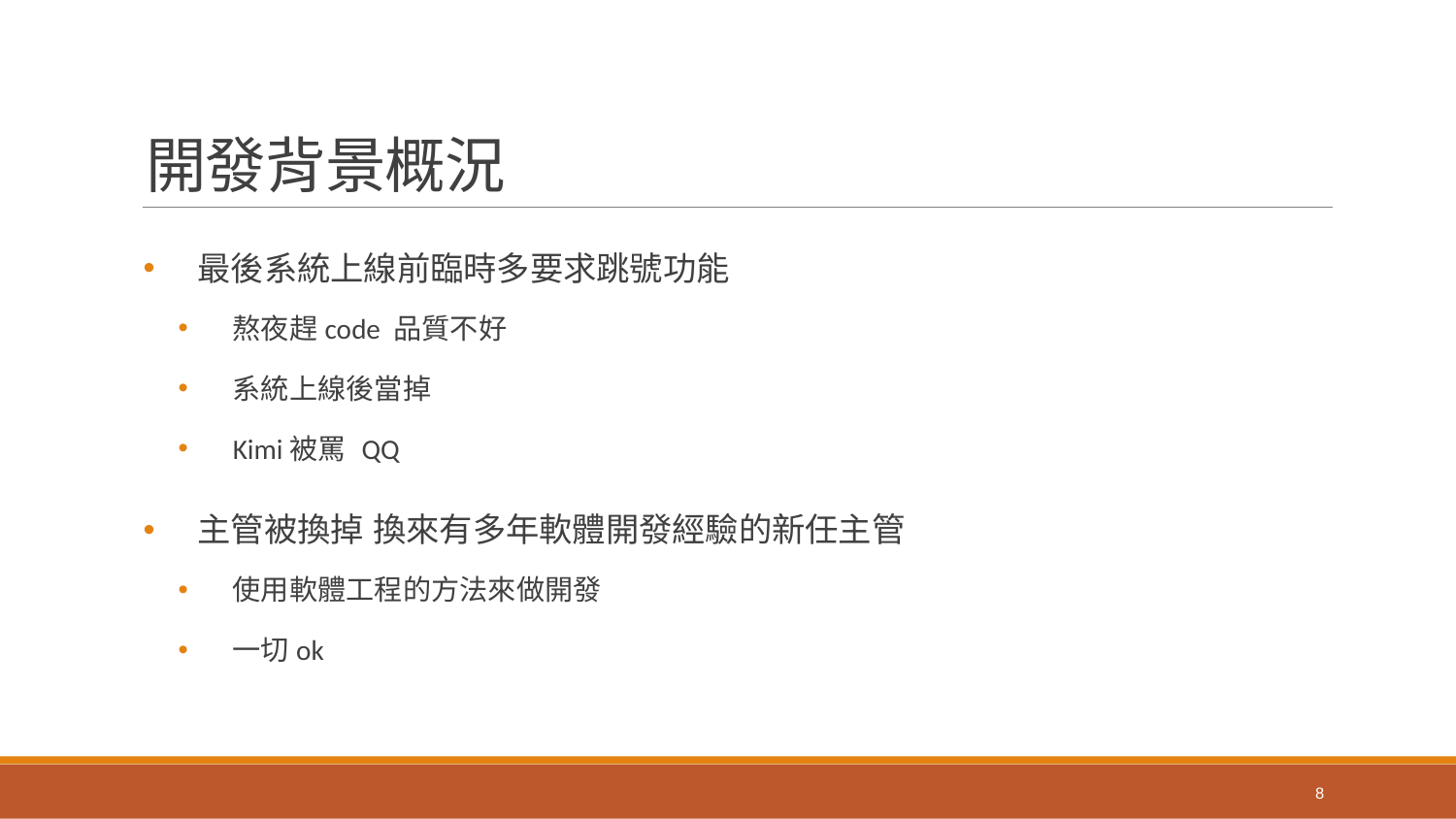

# 開發背景概況
最後系統上線前臨時多要求跳號功能
熬夜趕code 品質不好
系統上線後當掉
Kimi被罵 QQ
主管被換掉 換來有多年軟體開發經驗的新任主管
使用軟體工程的方法來做開發
一切ok

8